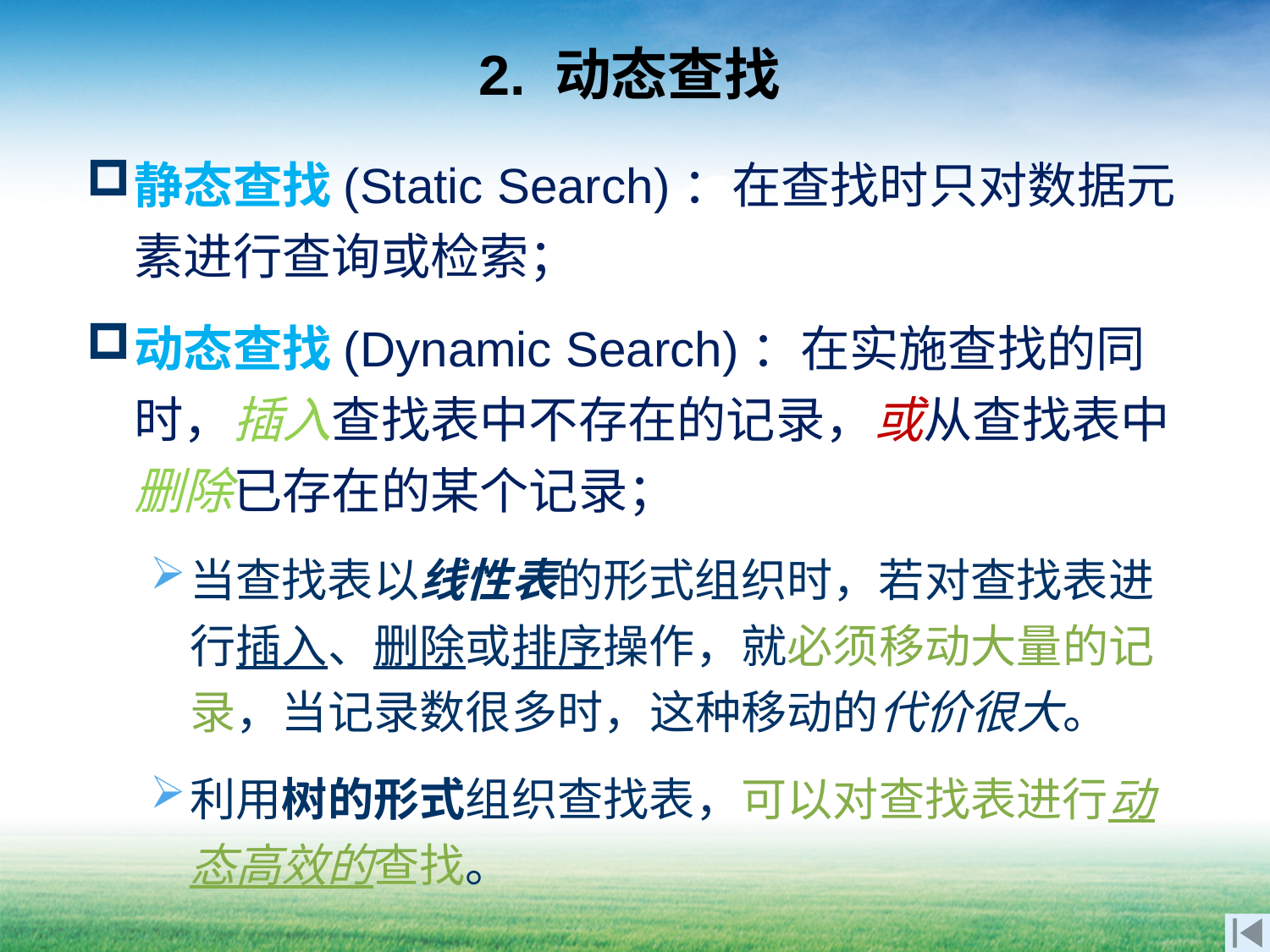

# 2. 动态查找
静态查找(Static Search)：在查找时只对数据元素进行查询或检索；
动态查找(Dynamic Search)：在实施查找的同时，插入查找表中不存在的记录，或从查找表中删除已存在的某个记录；
当查找表以线性表的形式组织时，若对查找表进行插入、删除或排序操作，就必须移动大量的记录，当记录数很多时，这种移动的代价很大。
利用树的形式组织查找表，可以对查找表进行动态高效的查找。